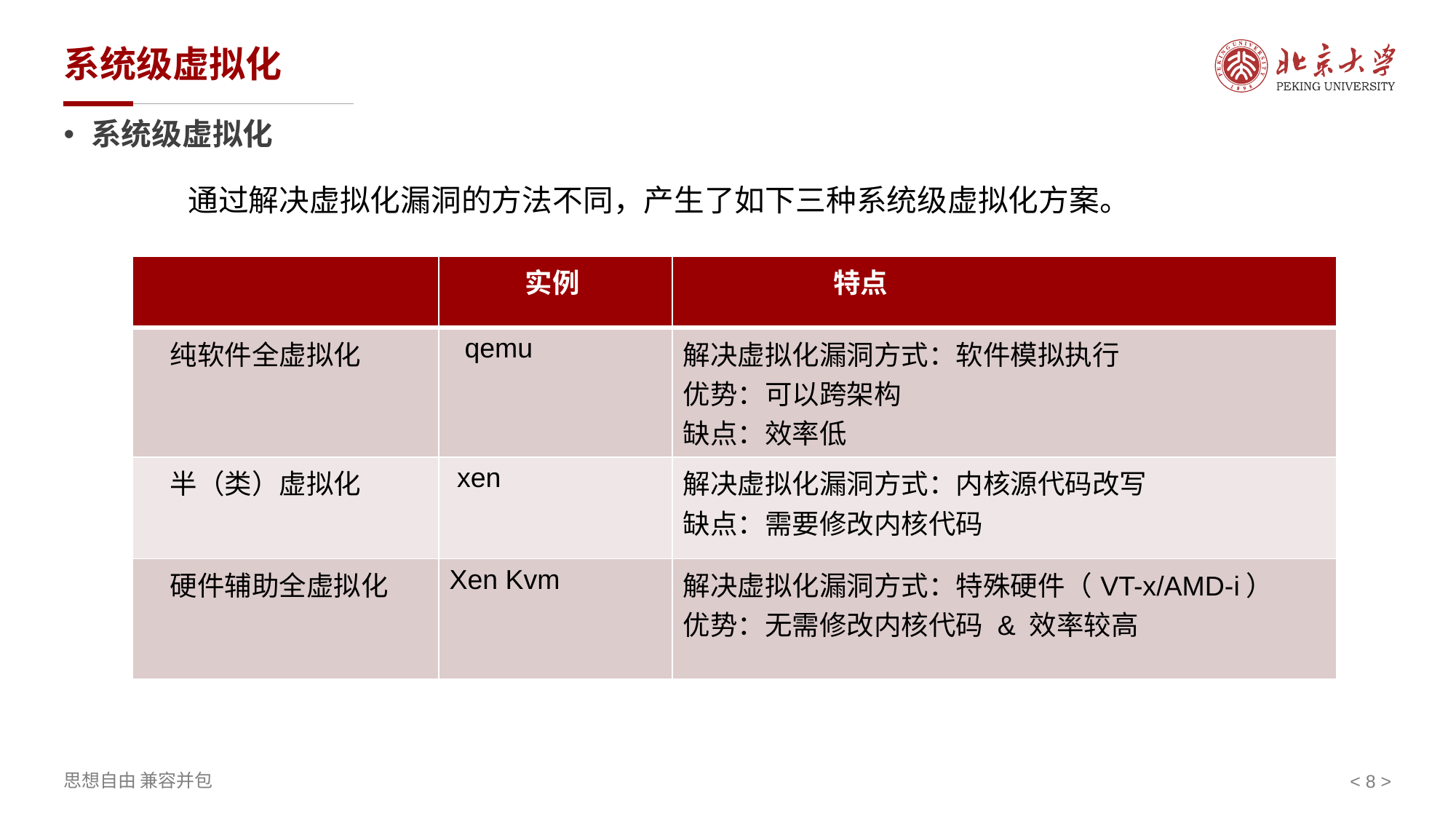

# 系统级虚拟化
系统级虚拟化
通过解决虚拟化漏洞的方法不同，产生了如下三种系统级虚拟化方案。
|  | 实例 | 特点 |
| --- | --- | --- |
| 纯软件全虚拟化 | qemu | 解决虚拟化漏洞方式：软件模拟执行 优势：可以跨架构 缺点：效率低 |
| 半（类）虚拟化 | xen | 解决虚拟化漏洞方式：内核源代码改写 缺点：需要修改内核代码 |
| 硬件辅助全虚拟化 | Xen Kvm | 解决虚拟化漏洞方式：特殊硬件（VT-x/AMD-i） 优势：无需修改内核代码 & 效率较高 |
< 8 >